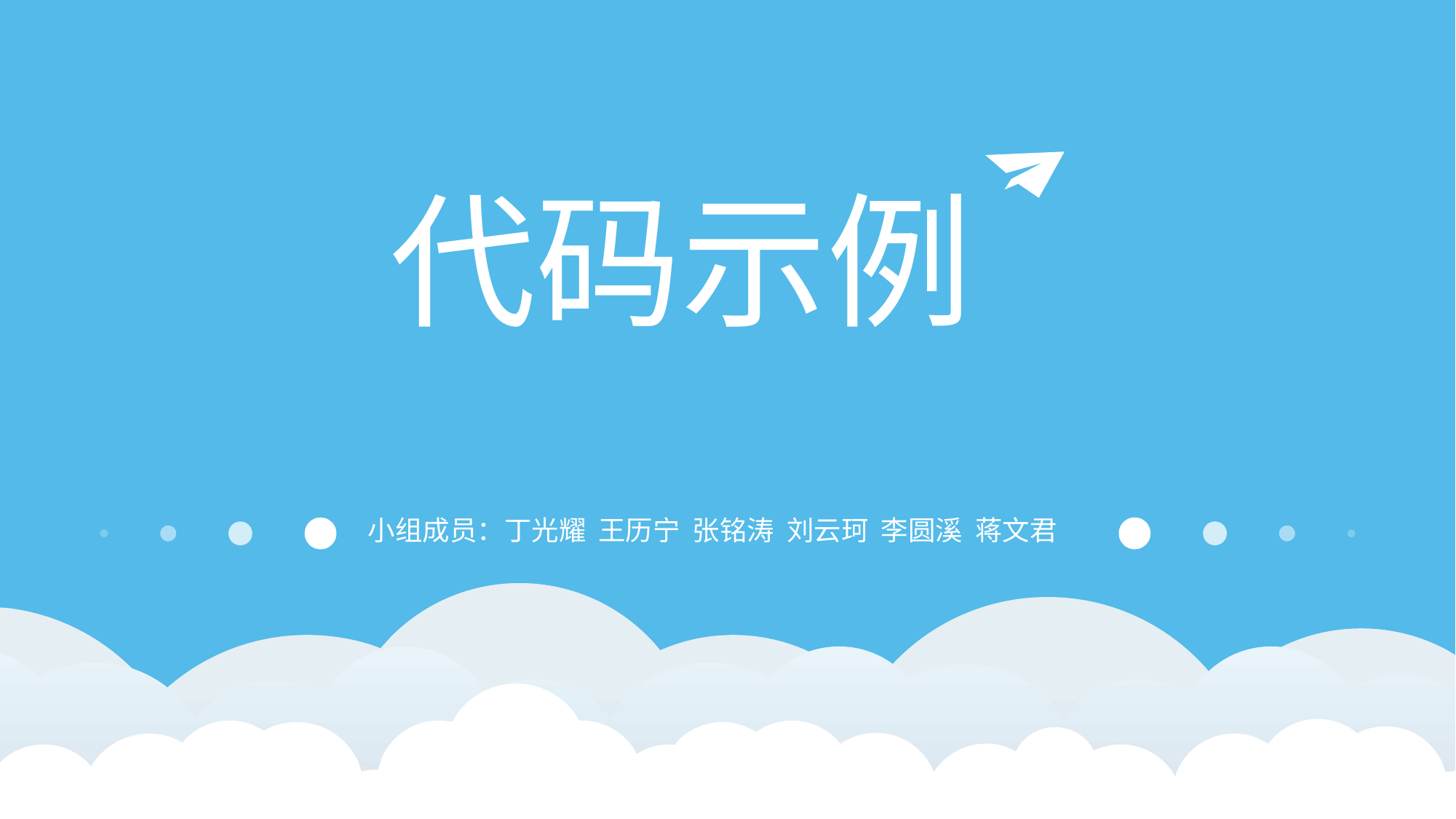

代码示例
小组成员：丁光耀  王历宁  张铭涛  刘云珂  李圆溪  蒋文君